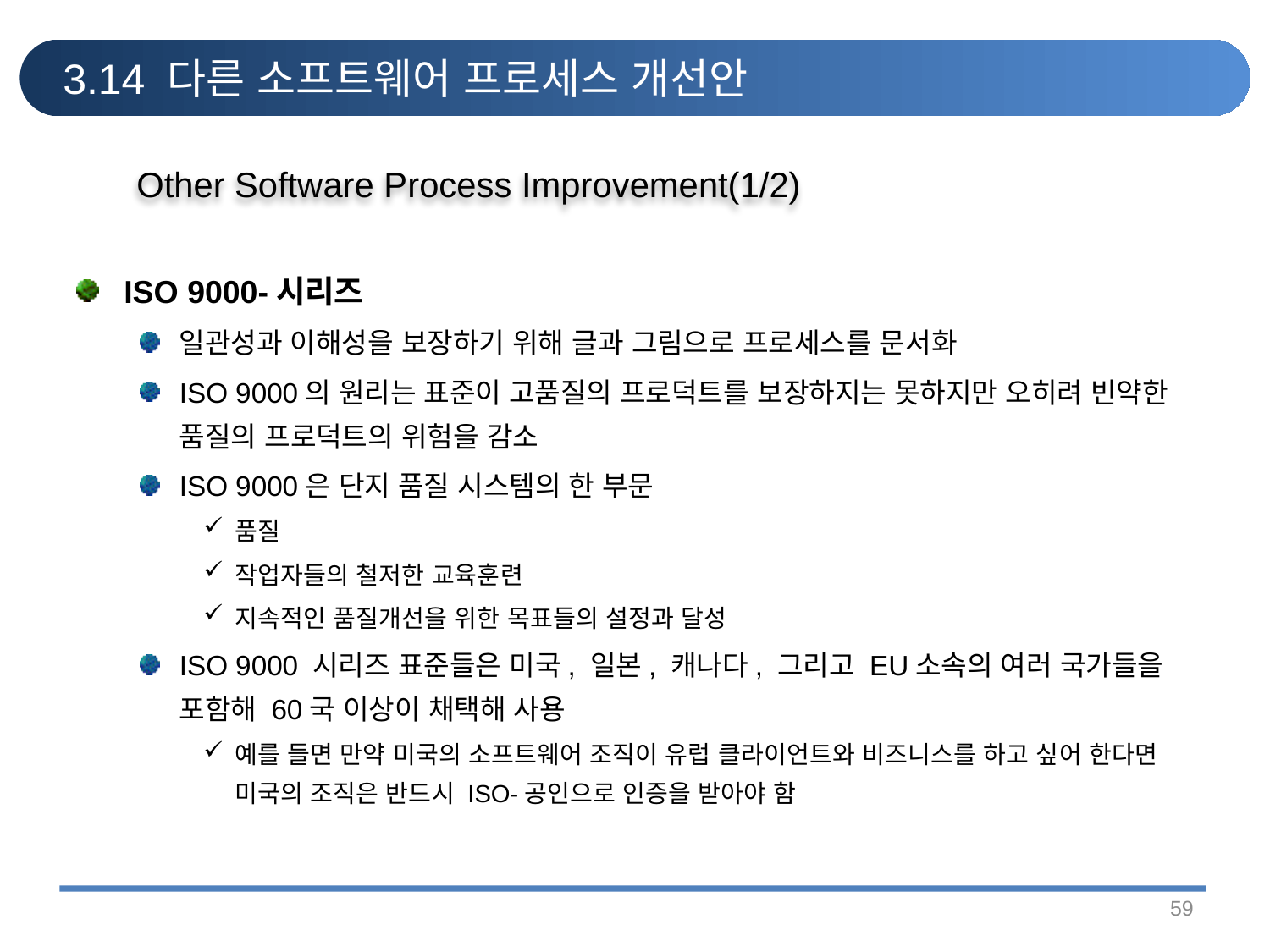

# 3.14 다른 소프트웨어 프로세스 개선안
Other Software Process Improvement(1/2)
ISO 9000-시리즈
일관성과 이해성을 보장하기 위해 글과 그림으로 프로세스를 문서화
ISO 9000의 원리는 표준이 고품질의 프로덕트를 보장하지는 못하지만 오히려 빈약한 품질의 프로덕트의 위험을 감소
ISO 9000은 단지 품질 시스템의 한 부문
품질
작업자들의 철저한 교육훈련
지속적인 품질개선을 위한 목표들의 설정과 달성
ISO 9000 시리즈 표준들은 미국, 일본, 캐나다, 그리고 EU소속의 여러 국가들을 포함해 60국 이상이 채택해 사용
예를 들면 만약 미국의 소프트웨어 조직이 유럽 클라이언트와 비즈니스를 하고 싶어 한다면 미국의 조직은 반드시 ISO-공인으로 인증을 받아야 함
59